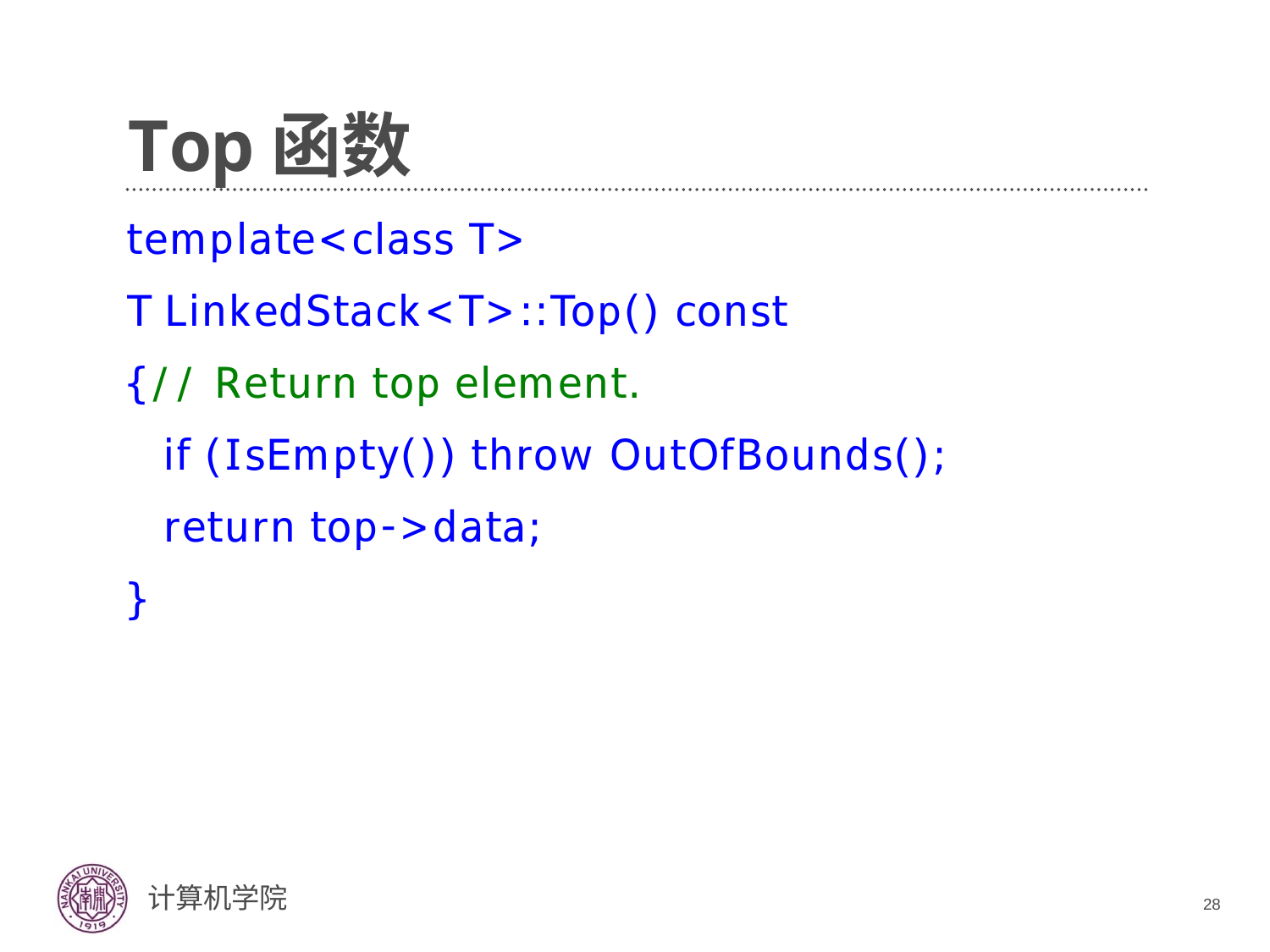

# Top函数
template<class T>
T LinkedStack<T>::Top() const
{// Return top element.
   if (IsEmpty()) throw OutOfBounds();
   return top->data;
}

28